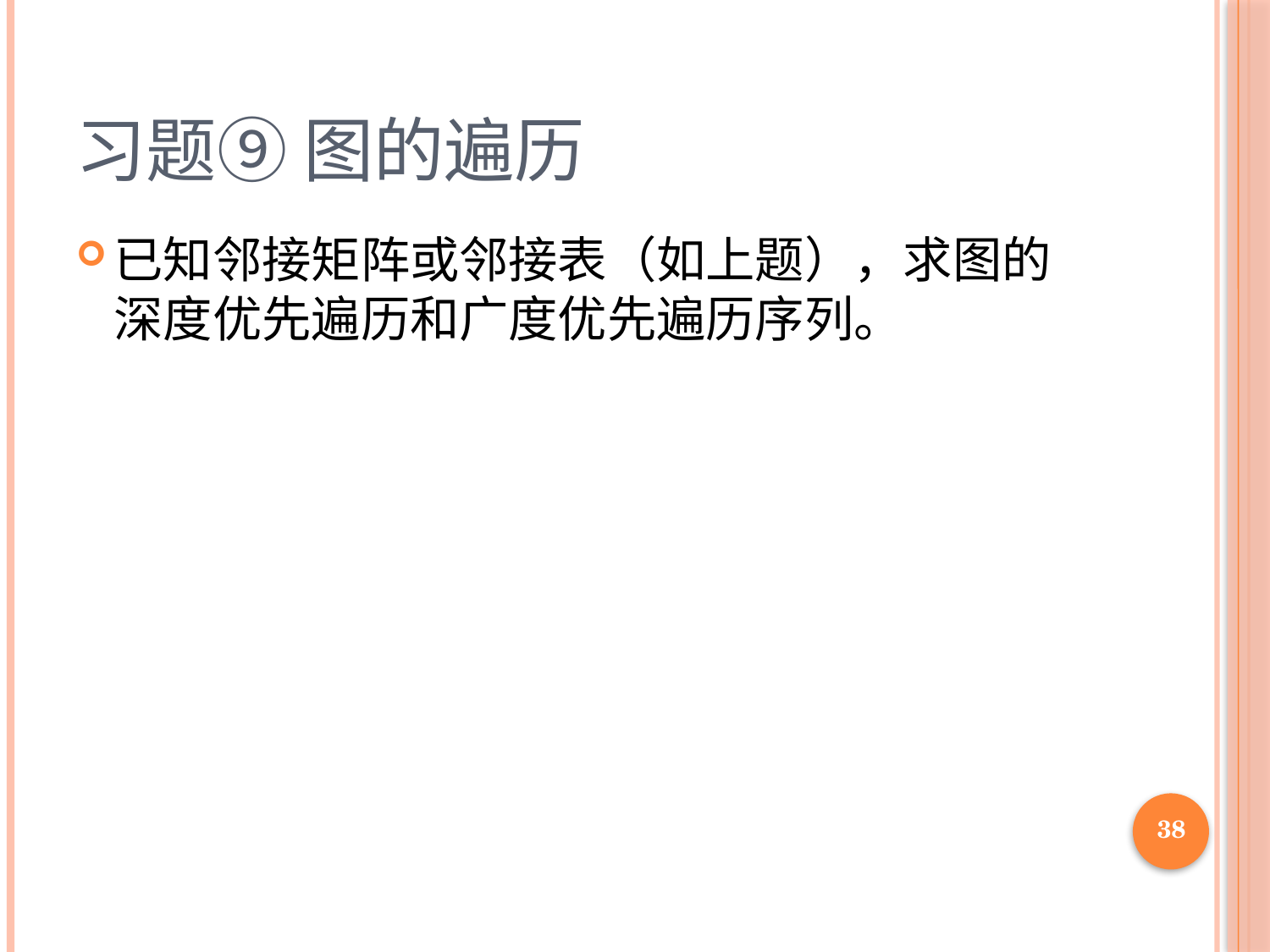

# 习题⑨ 图的遍历
已知邻接矩阵或邻接表（如上题），求图的深度优先遍历和广度优先遍历序列。
38